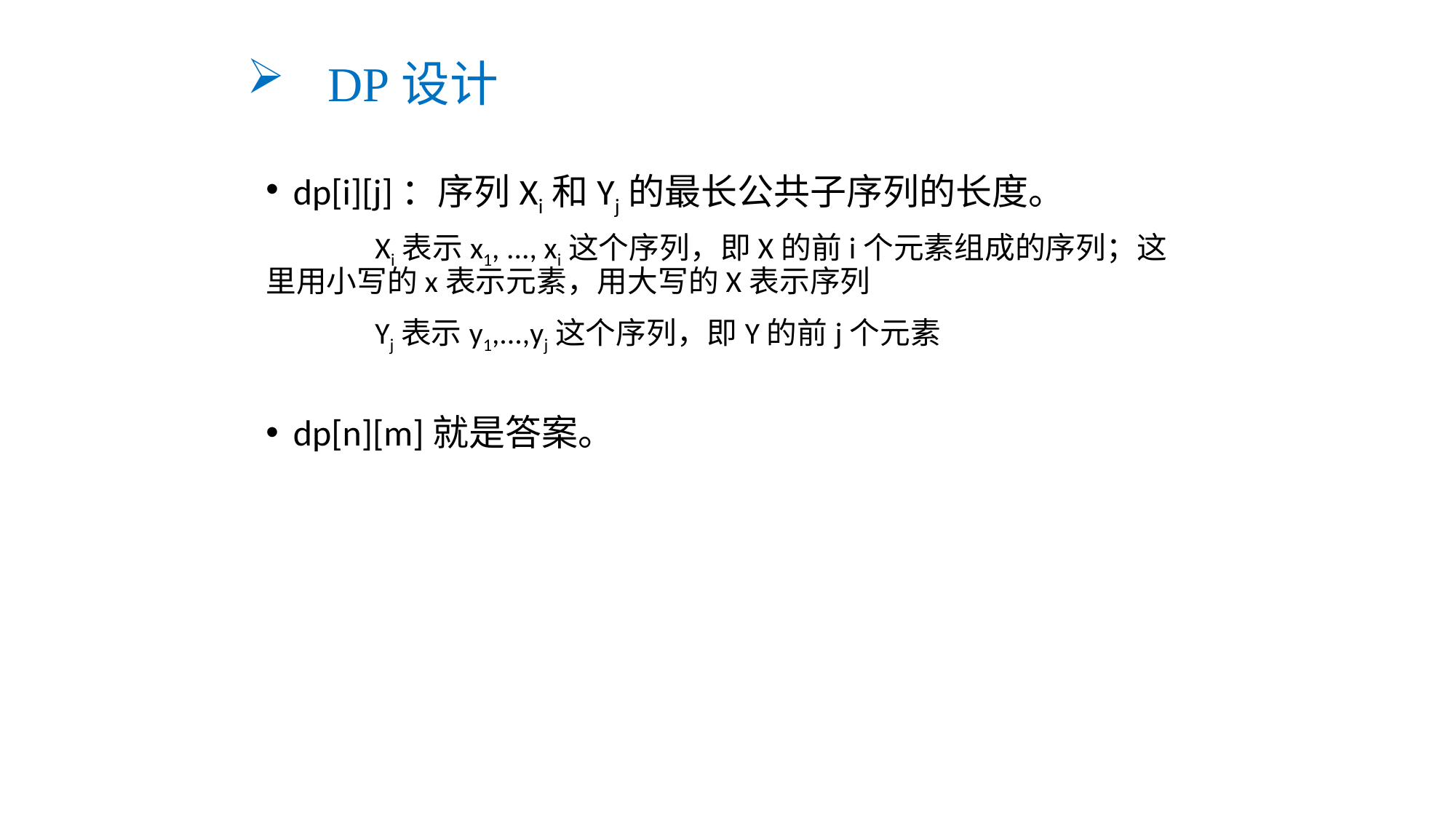

# DP设计
dp[i][j]：序列Xi和Yj的最长公共子序列的长度。
	Xi表示x1, ..., xi这个序列，即X的前i个元素组成的序列；这里用小写的x表示元素，用大写的X表示序列
	Yj表示y1,...,yj这个序列，即Y的前j个元素

dp[n][m]就是答案。